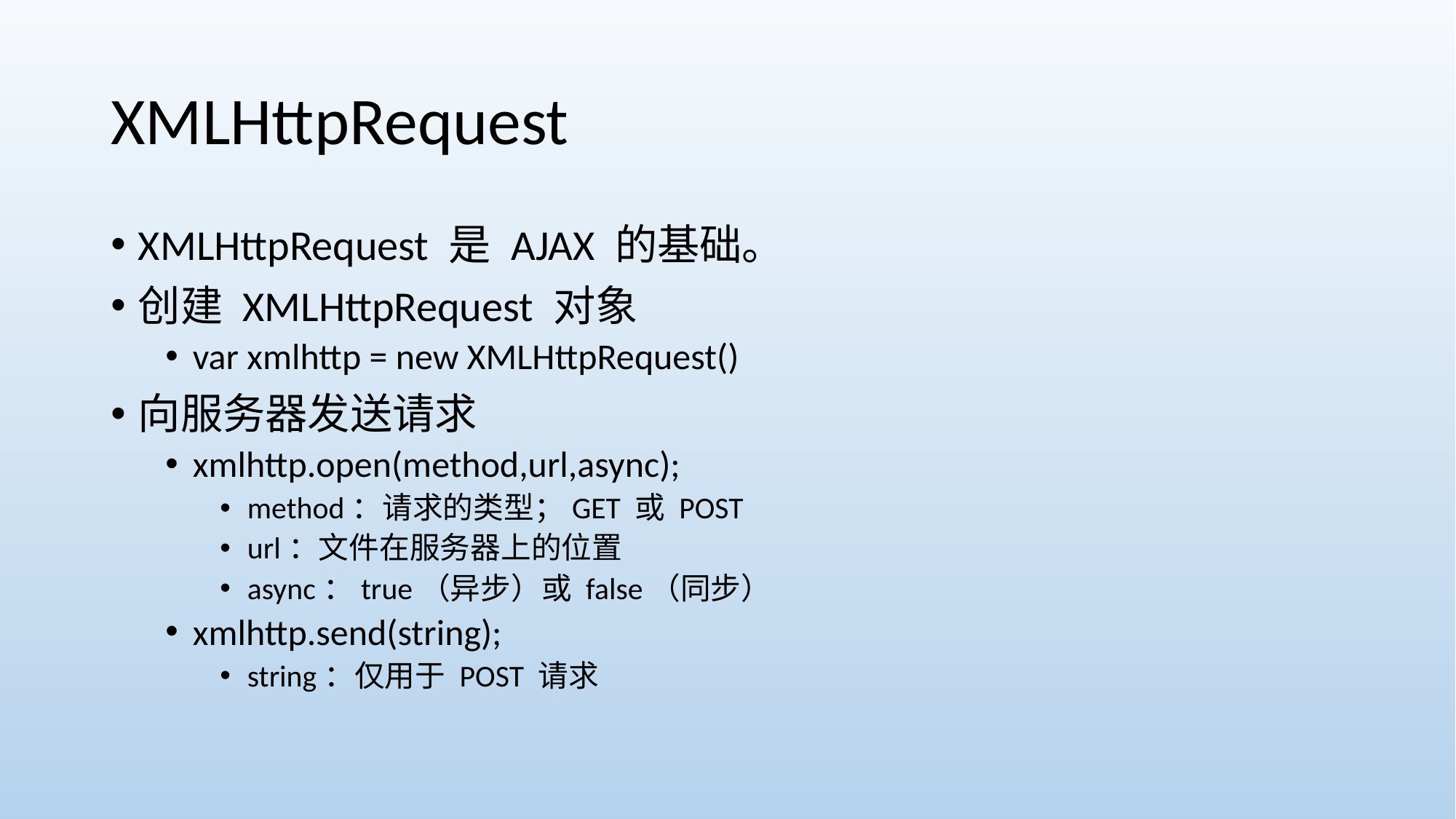

# XMLHttpRequest
XMLHttpRequest 是 AJAX 的基础。
创建 XMLHttpRequest 对象
var xmlhttp = new XMLHttpRequest()
向服务器发送请求
xmlhttp.open(method,url,async);
method：请求的类型；GET 或 POST
url：文件在服务器上的位置
async：true（异步）或 false（同步）
xmlhttp.send(string);
string：仅用于 POST 请求